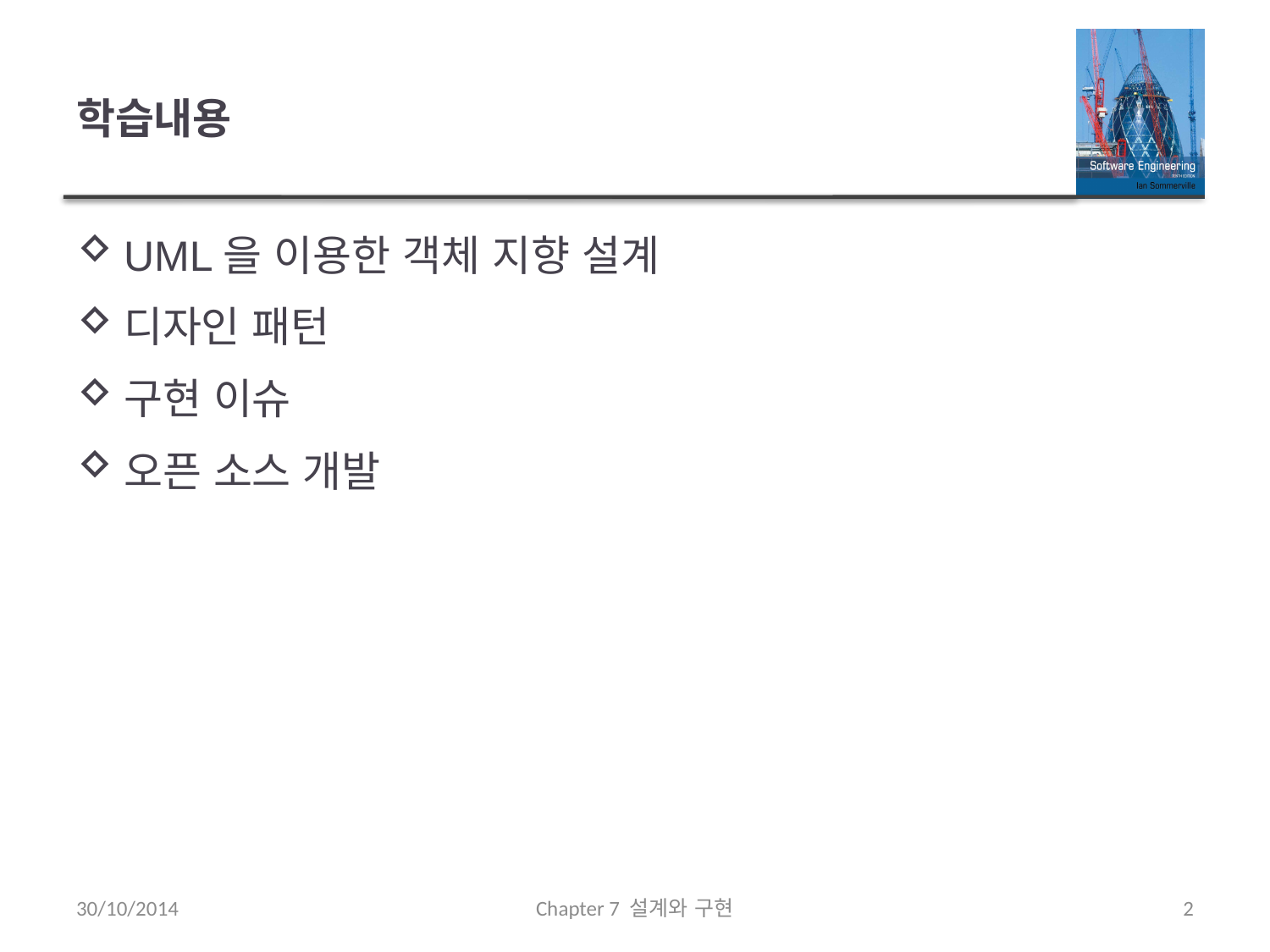

# 학습내용
UML을 이용한 객체 지향 설계
디자인 패턴
구현 이슈
오픈 소스 개발
30/10/2014
Chapter 7 설계와 구현
2